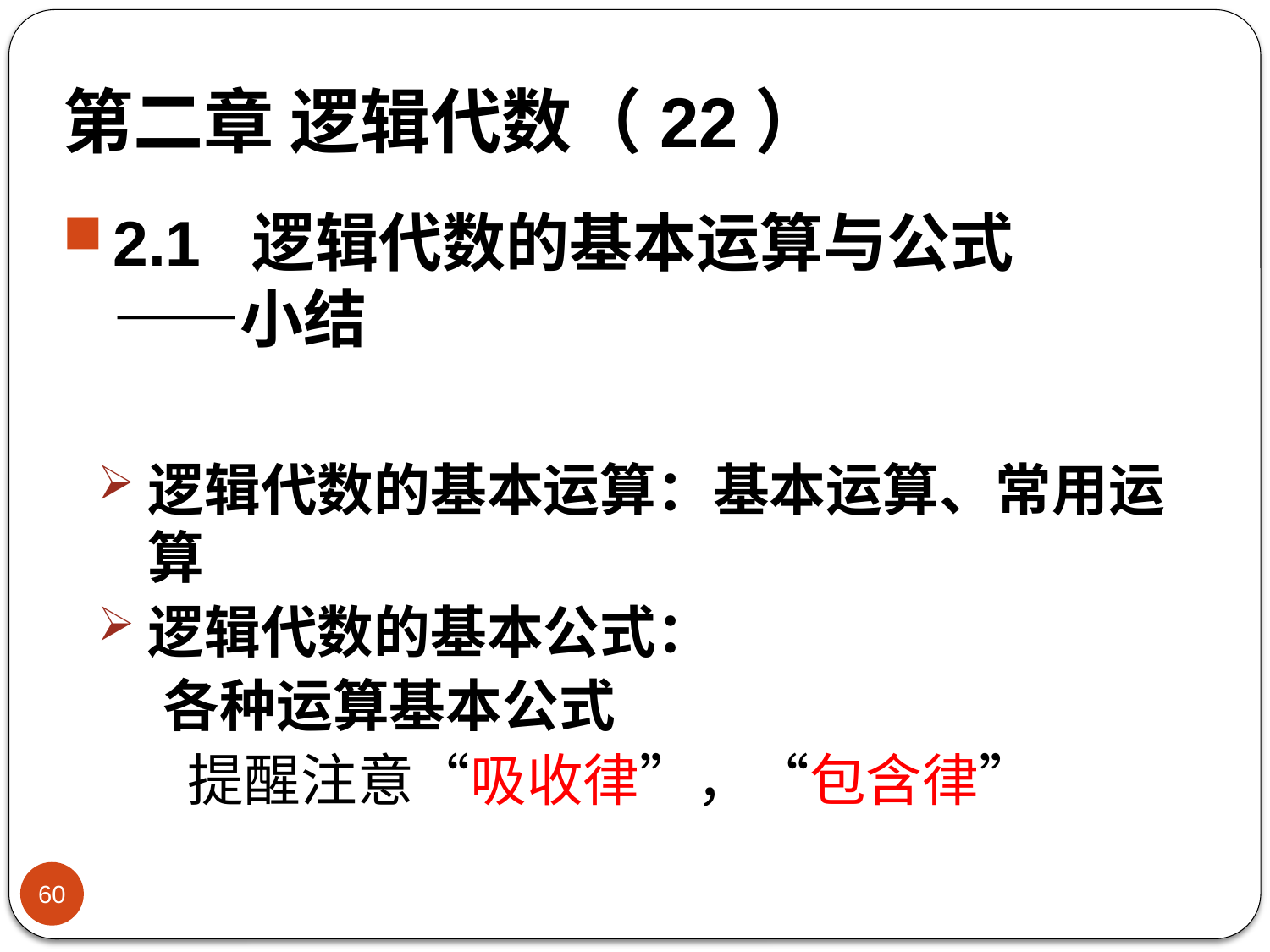

# 第二章 逻辑代数（22）
2.1  逻辑代数的基本运算与公式
——小结

逻辑代数的基本运算：基本运算、常用运算
逻辑代数的基本公式：
    各种运算基本公式
      提醒注意“吸收律”，“包含律”
60